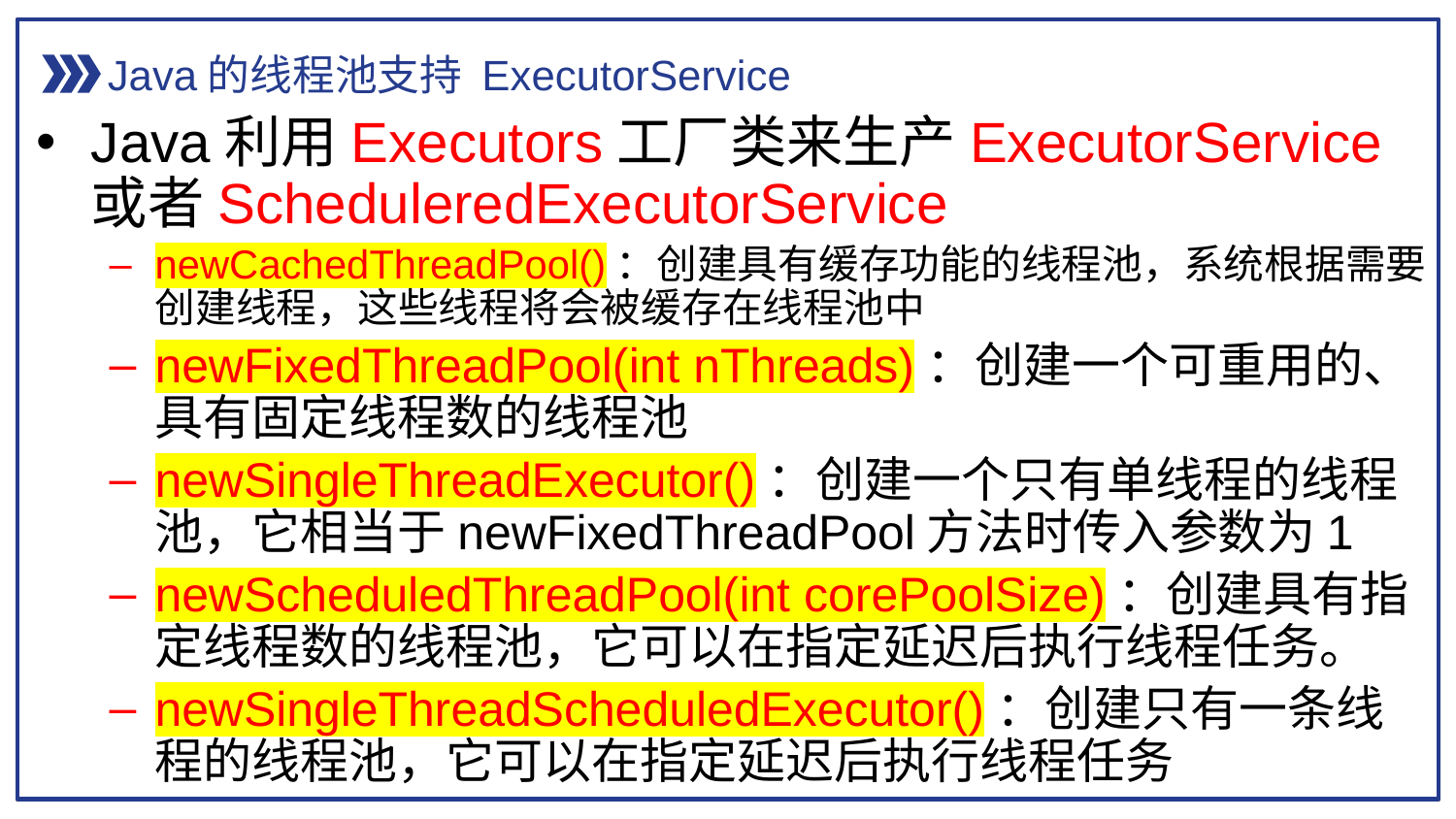

Java的线程池支持 ExecutorService

Java利用Executors工厂类来生产ExecutorService或者ScheduleredExecutorService
newCachedThreadPool()：创建具有缓存功能的线程池，系统根据需要创建线程，这些线程将会被缓存在线程池中
newFixedThreadPool(int nThreads)：创建一个可重用的、具有固定线程数的线程池
newSingleThreadExecutor()：创建一个只有单线程的线程池，它相当于newFixedThreadPool方法时传入参数为1
newScheduledThreadPool(int corePoolSize)：创建具有指定线程数的线程池，它可以在指定延迟后执行线程任务。
newSingleThreadScheduledExecutor()：创建只有一条线程的线程池，它可以在指定延迟后执行线程任务